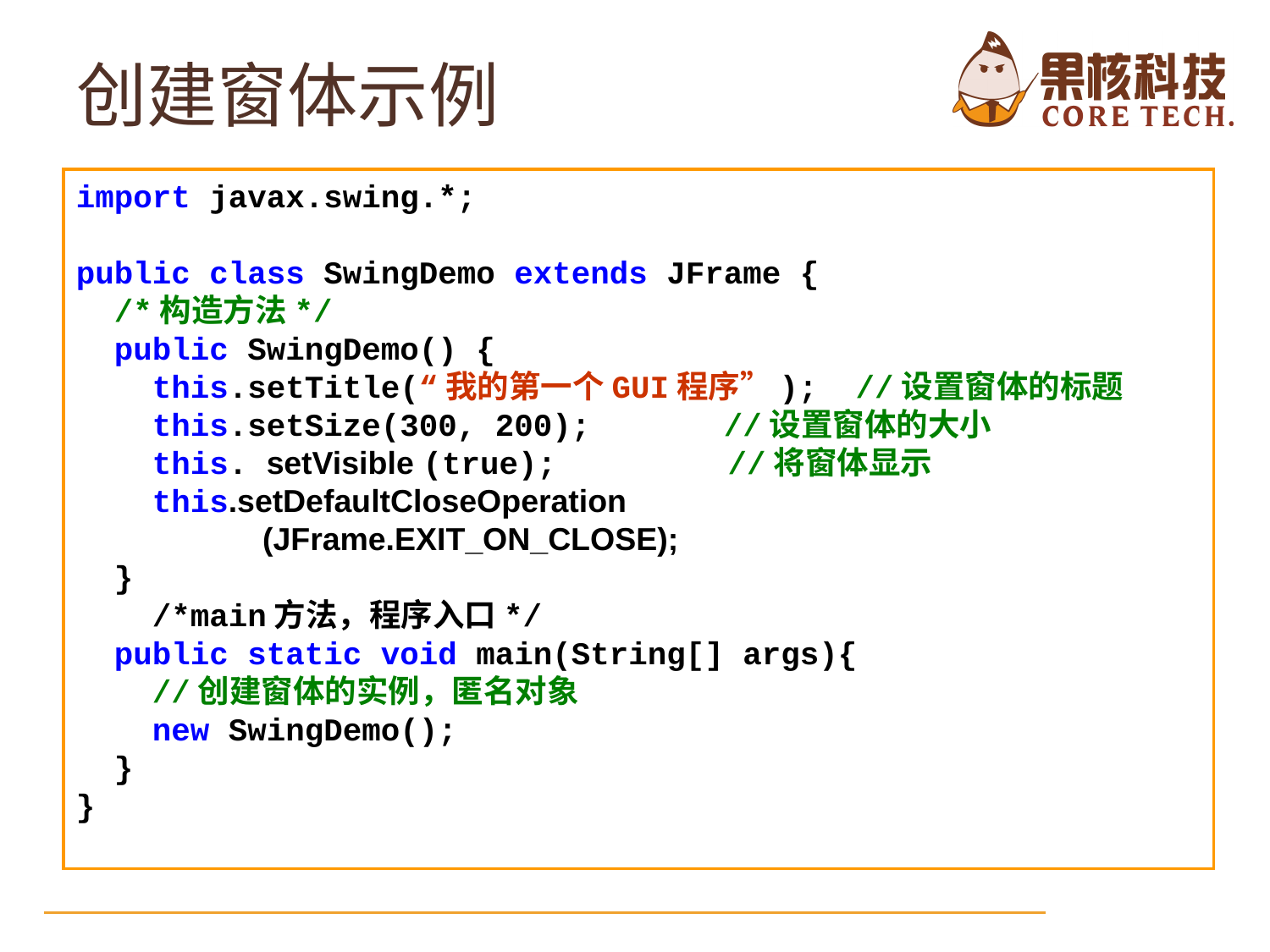

# 创建窗体示例
import javax.swing.*;

public class SwingDemo extends JFrame {
  /*构造方法*/
  public SwingDemo() {
    this.setTitle(“我的第一个GUI程序”);  //设置窗体的标题
    this.setSize(300, 200);       //设置窗体的大小
    this. setVisible (true);         //将窗体显示
    this.setDefaultCloseOperation
                     (JFrame.EXIT_ON_CLOSE);
  }
    /*main方法，程序入口*/
  public static void main(String[] args){
    //创建窗体的实例，匿名对象
    new SwingDemo();
  }
}